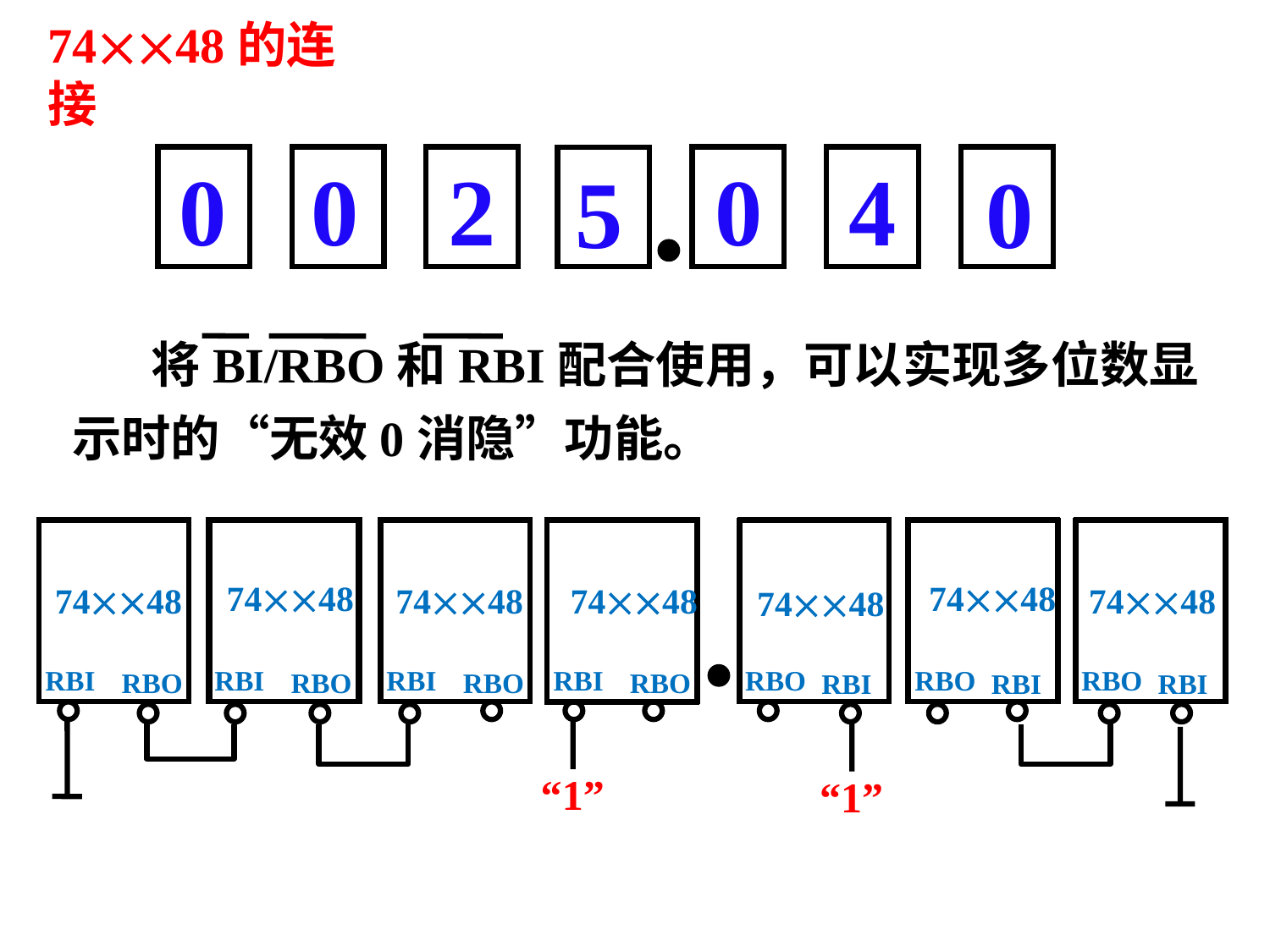

# 74××48的连接
0
0
2
0
4
5
0

      将BI/RBO和RBI配合使用，可以实现多位数显示时的“无效0消隐”功能。

RBI
RBO

RBI
RBO

RBI
RBO

RBI
RBO

RBO
RBI

RBO
RBI

RBO
RBI

74××48
74××48
74××48
74××48
74××48
74××48
74××48

“1”

“1”